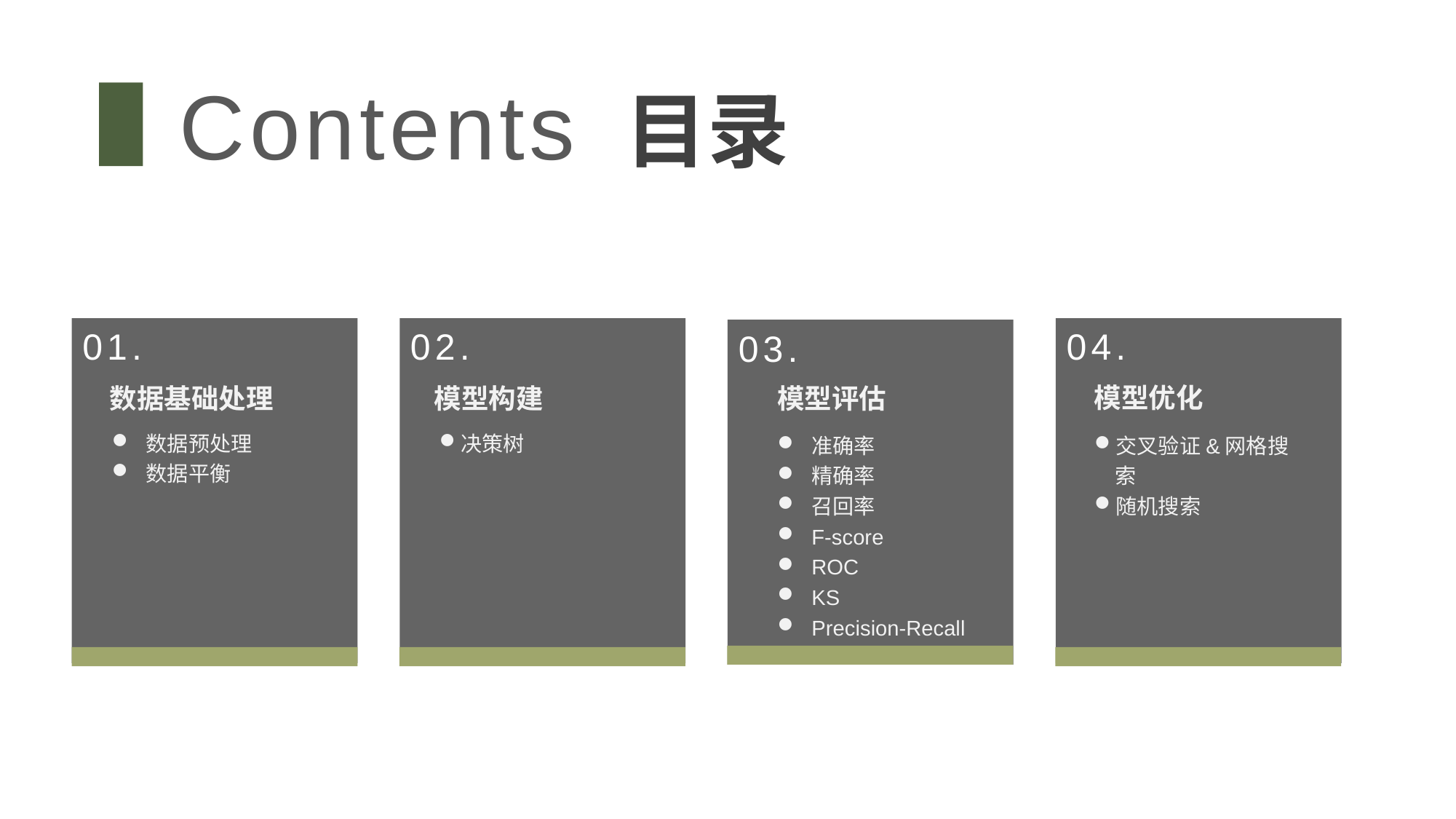

Contents
目录

01.
02.
04.

03.
模型优化
数据基础处理
模型构建
模型评估
数据预处理
数据平衡
决策树
准确率
精确率
召回率
F-score
ROC
KS
Precision-Recall
交叉验证&网格搜索
随机搜索